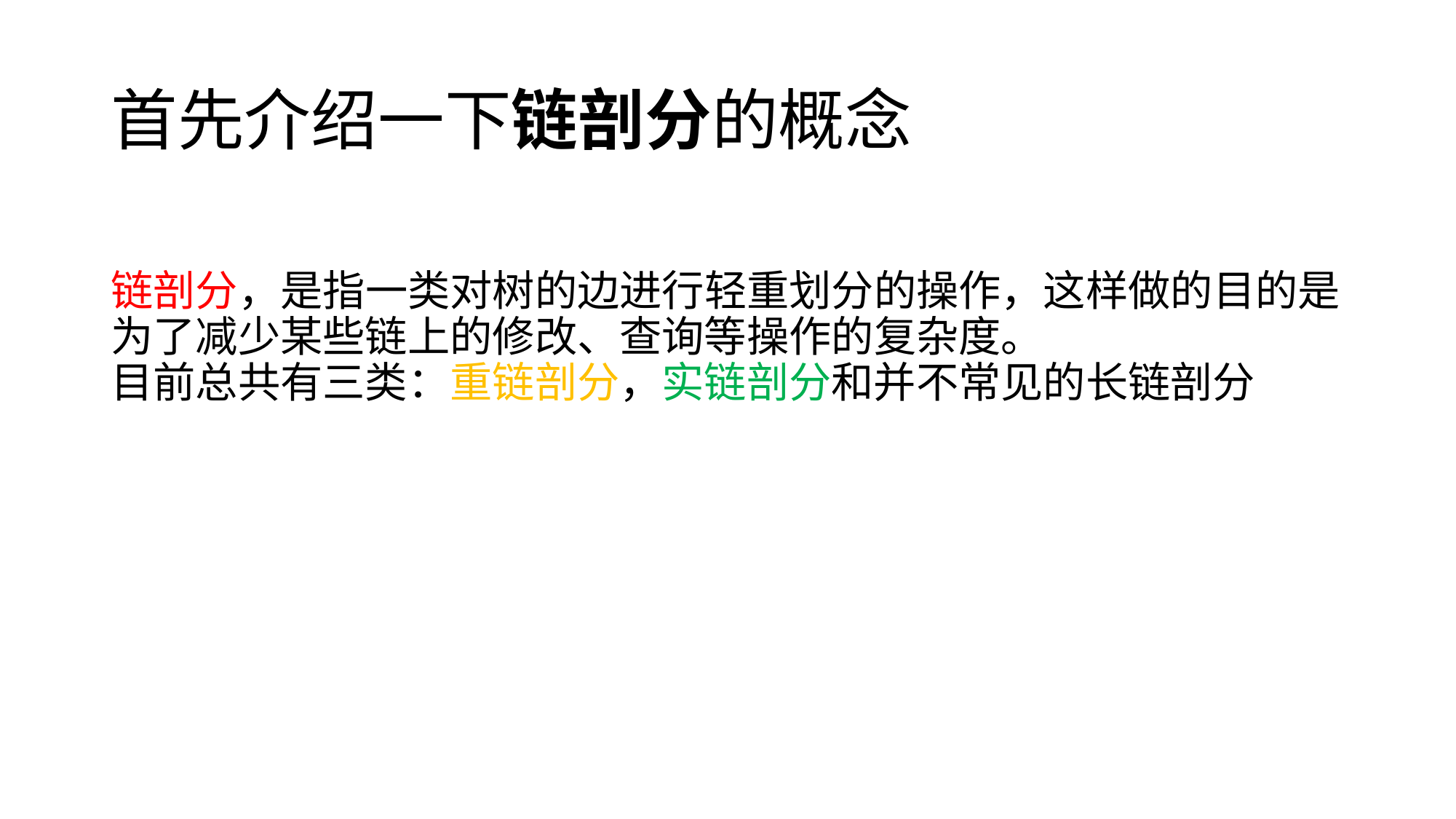

# 首先介绍一下链剖分的概念
链剖分，是指一类对树的边进行轻重划分的操作，这样做的目的是为了减少某些链上的修改、查询等操作的复杂度。
目前总共有三类：重链剖分，实链剖分和并不常见的长链剖分